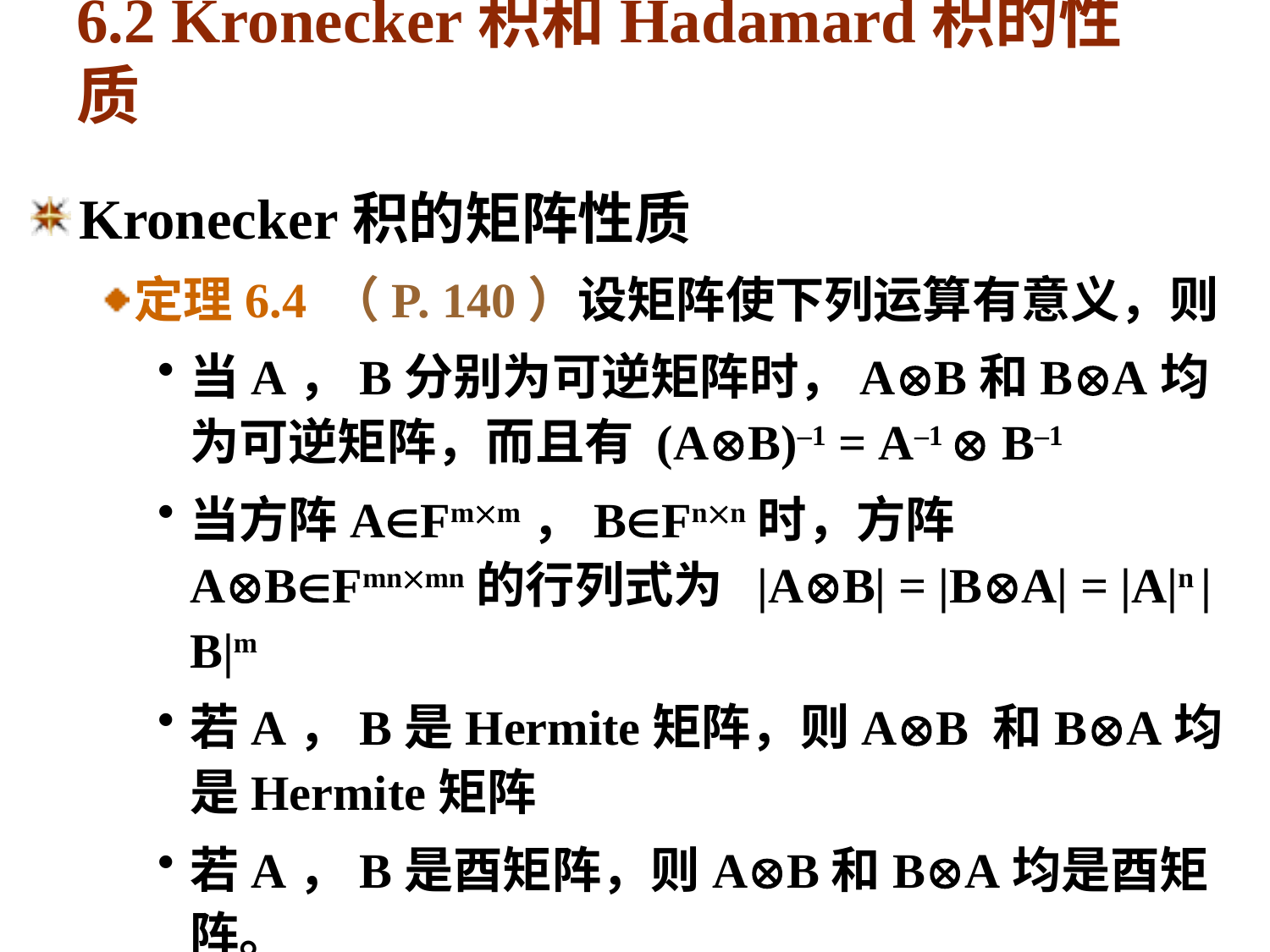

# 6.2 Kronecker积和Hadamard积的性质
Kronecker积的矩阵性质
定理6.4 （P. 140）设矩阵使下列运算有意义，则
当A，B分别为可逆矩阵时，A⊗B和B⊗A均为可逆矩阵，而且有 (A⊗B)–1 = A–1 ⊗ B–1
当方阵A∈Fm×m，B∈Fn×n时，方阵A⊗B∈Fmn×mn的行列式为  |A⊗B| = |B⊗A| = |A|n |B|m
若A，B是Hermite矩阵，则A⊗B 和B⊗A均是Hermite矩阵
若A，B是酉矩阵，则A⊗B和B⊗A均是酉矩阵。